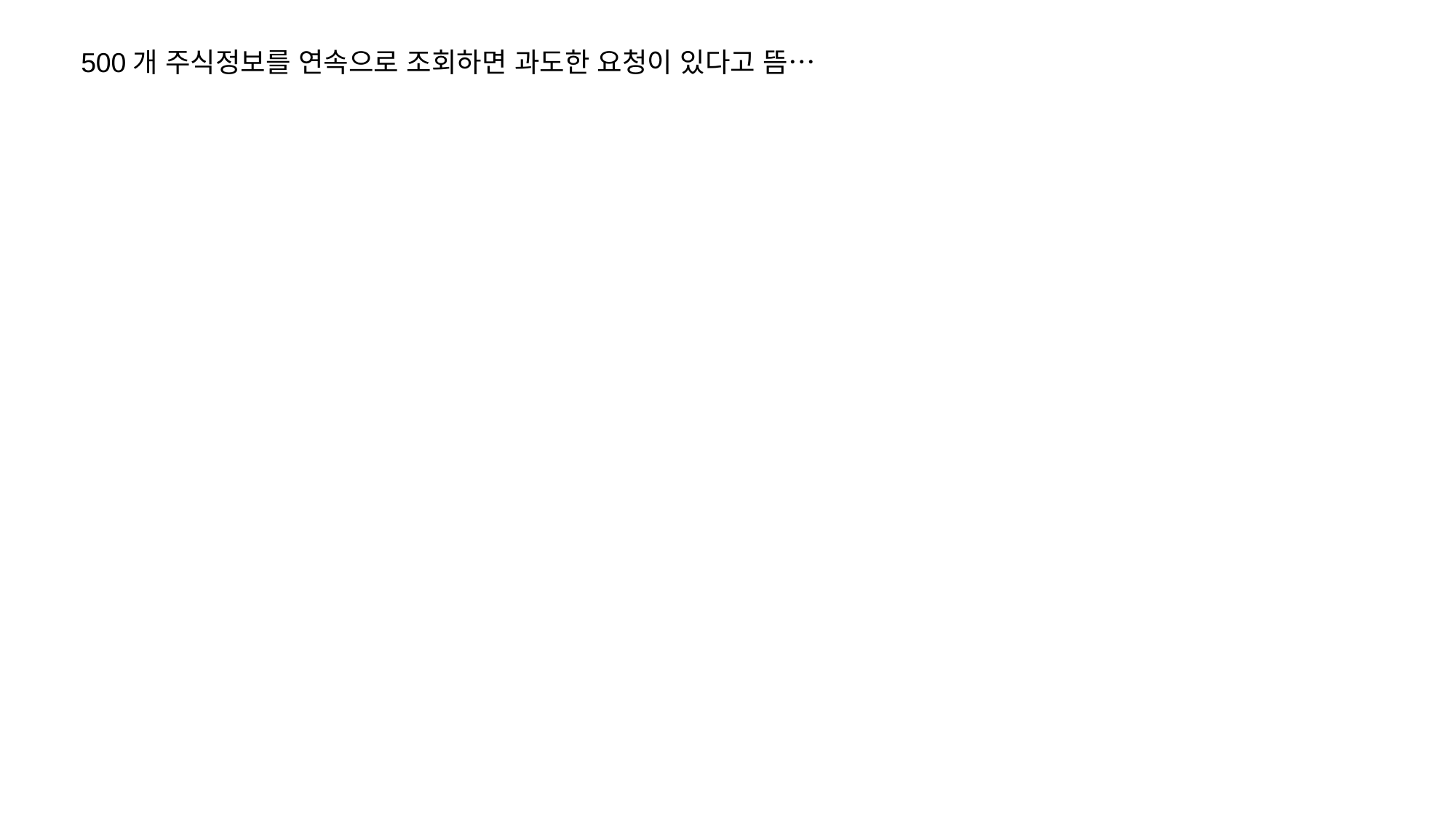

500개 주식정보를 연속으로 조회하면 과도한 요청이 있다고 뜸…